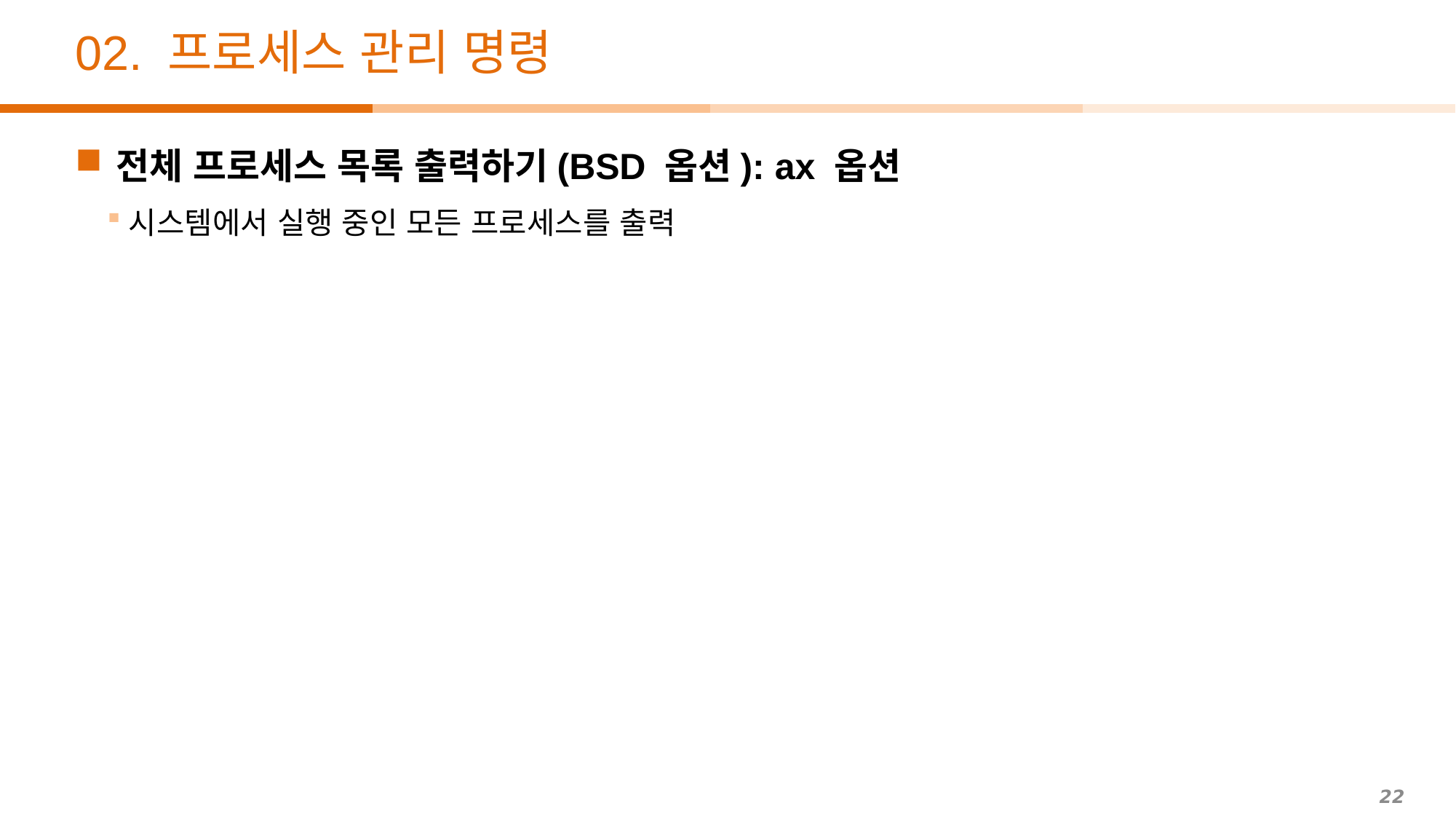

# 02. 프로세스 관리 명령
전체 프로세스 목록 출력하기(BSD 옵션): ax 옵션
시스템에서 실행 중인 모든 프로세스를 출력